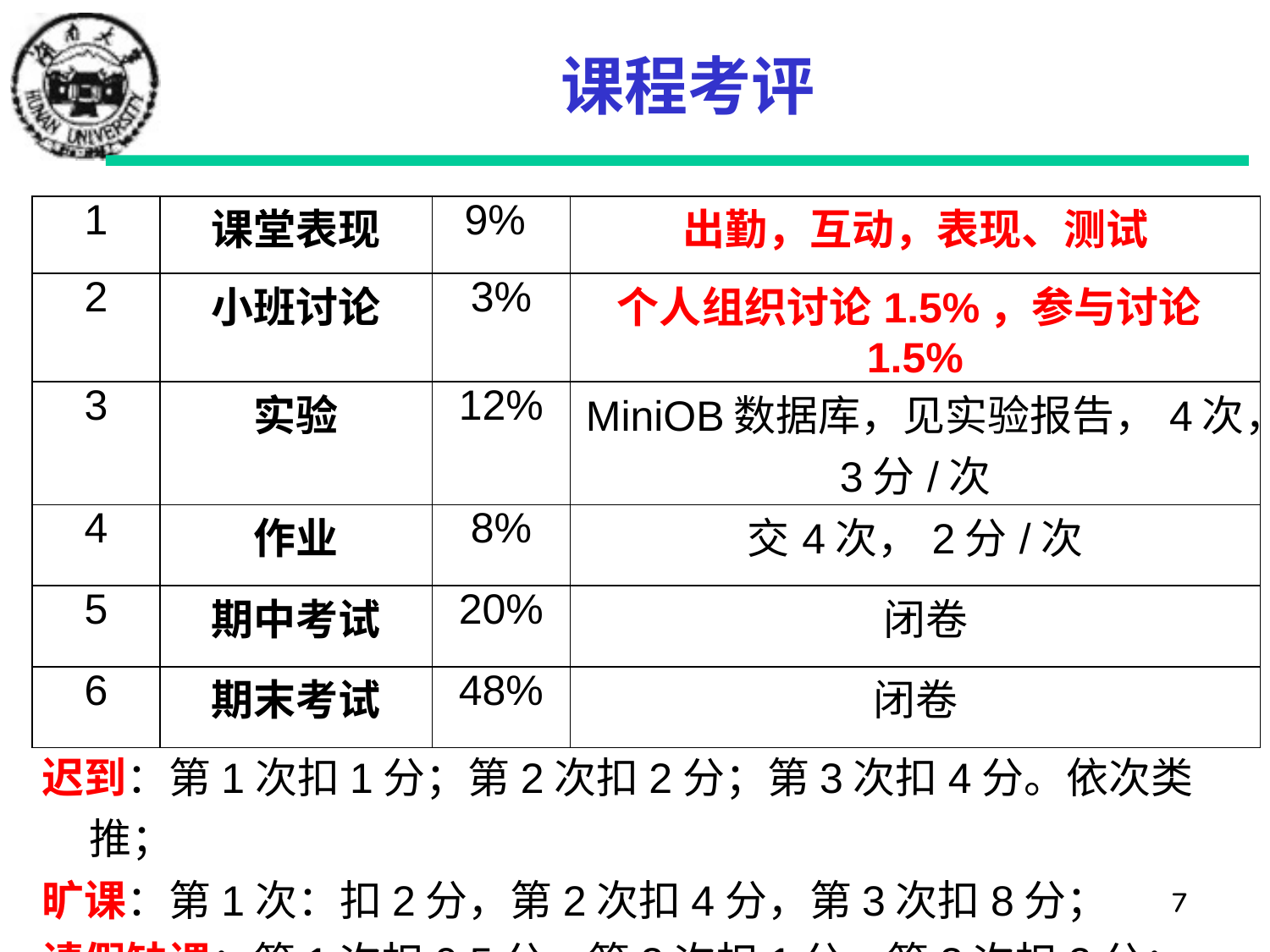

# 课程考评
| 1 | 课堂表现 | 9% | 出勤，互动，表现、测试 |
| --- | --- | --- | --- |
| 2 | 小班讨论 | 3% | 个人组织讨论1.5%，参与讨论1.5% |
| 3 | 实验 | 12% | MiniOB数据库，见实验报告，4次，3分/次 |
| 4 | 作业 | 8% | 交4次，2分/次 |
| 5 | 期中考试 | 20% | 闭卷 |
| 6 | 期末考试 | 48% | 闭卷 |
迟到：第1次扣1分；第2次扣2分；第3次扣4分。依次类推；
旷课：第1次：扣2分，第2次扣4分，第3次扣8分；
请假缺课：第1次扣0.5分，第2次扣1分，第3次扣2分；
7